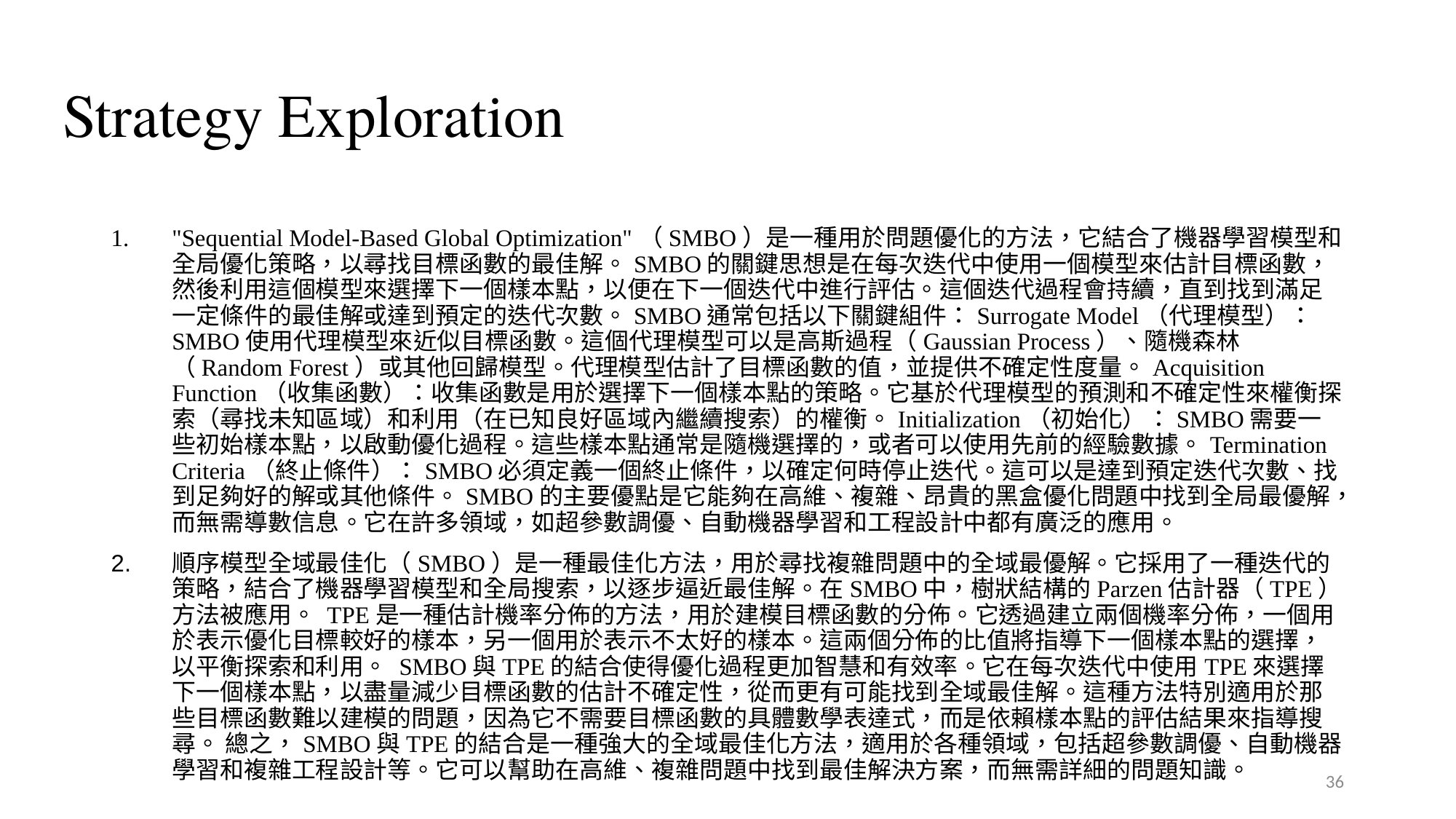

# Strategy Exploration
"Sequential Model-Based Global Optimization"（SMBO）是一種用於問題優化的方法，它結合了機器學習模型和全局優化策略，以尋找目標函數的最佳解。SMBO的關鍵思想是在每次迭代中使用一個模型來估計目標函數，然後利用這個模型來選擇下一個樣本點，以便在下一個迭代中進行評估。這個迭代過程會持續，直到找到滿足一定條件的最佳解或達到預定的迭代次數。SMBO通常包括以下關鍵組件：Surrogate Model（代理模型）：SMBO使用代理模型來近似目標函數。這個代理模型可以是高斯過程（Gaussian Process）、隨機森林（Random Forest）或其他回歸模型。代理模型估計了目標函數的值，並提供不確定性度量。Acquisition Function（收集函數）：收集函數是用於選擇下一個樣本點的策略。它基於代理模型的預測和不確定性來權衡探索（尋找未知區域）和利用（在已知良好區域內繼續搜索）的權衡。Initialization（初始化）：SMBO需要一些初始樣本點，以啟動優化過程。這些樣本點通常是隨機選擇的，或者可以使用先前的經驗數據。Termination Criteria（終止條件）：SMBO必須定義一個終止條件，以確定何時停止迭代。這可以是達到預定迭代次數、找到足夠好的解或其他條件。SMBO的主要優點是它能夠在高維、複雜、昂貴的黑盒優化問題中找到全局最優解，而無需導數信息。它在許多領域，如超參數調優、自動機器學習和工程設計中都有廣泛的應用。
順序模型全域最佳化（SMBO）是一種最佳化方法，用於尋找複雜問題中的全域最優解。它採用了一種迭代的策略，結合了機器學習模型和全局搜索，以逐步逼近最佳解。在SMBO中，樹狀結構的Parzen估計器（TPE）方法被應用。 TPE是一種估計機率分佈的方法，用於建模目標函數的分佈。它透過建立兩個機率分佈，一個用於表示優化目標較好的樣本，另一個用於表示不太好的樣本。這兩個分佈的比值將指導下一個樣本點的選擇，以平衡探索和利用。 SMBO與TPE的結合使得優化過程更加智慧和有效率。它在每次迭代中使用TPE來選擇下一個樣本點，以盡量減少目標函數的估計不確定性，從而更有可能找到全域最佳解。這種方法特別適用於那些目標函數難以建模的問題，因為它不需要目標函數的具體數學表達式，而是依賴樣本點的評估結果來指導搜尋。 總之，SMBO與TPE的結合是一種強大的全域最佳化方法，適用於各種領域，包括超參數調優、自動機器學習和複雜工程設計等。它可以幫助在高維、複雜問題中找到最佳解決方案，而無需詳細的問題知識。
36